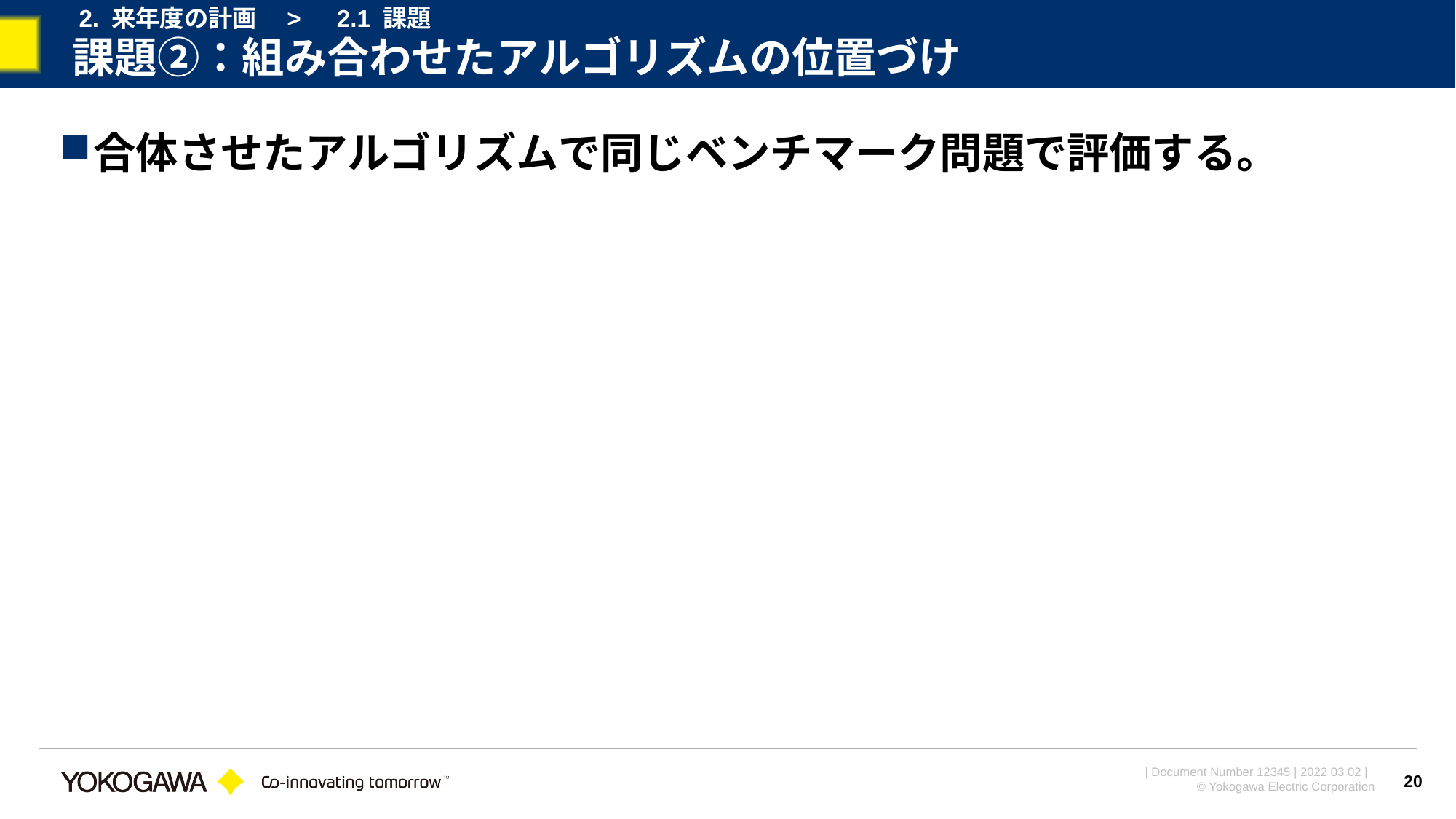

2. 来年度の計画　>　2.1 課題
# 課題②：組み合わせたアルゴリズムの位置づけ
合体させたアルゴリズムで同じベンチマーク問題で評価する。
20